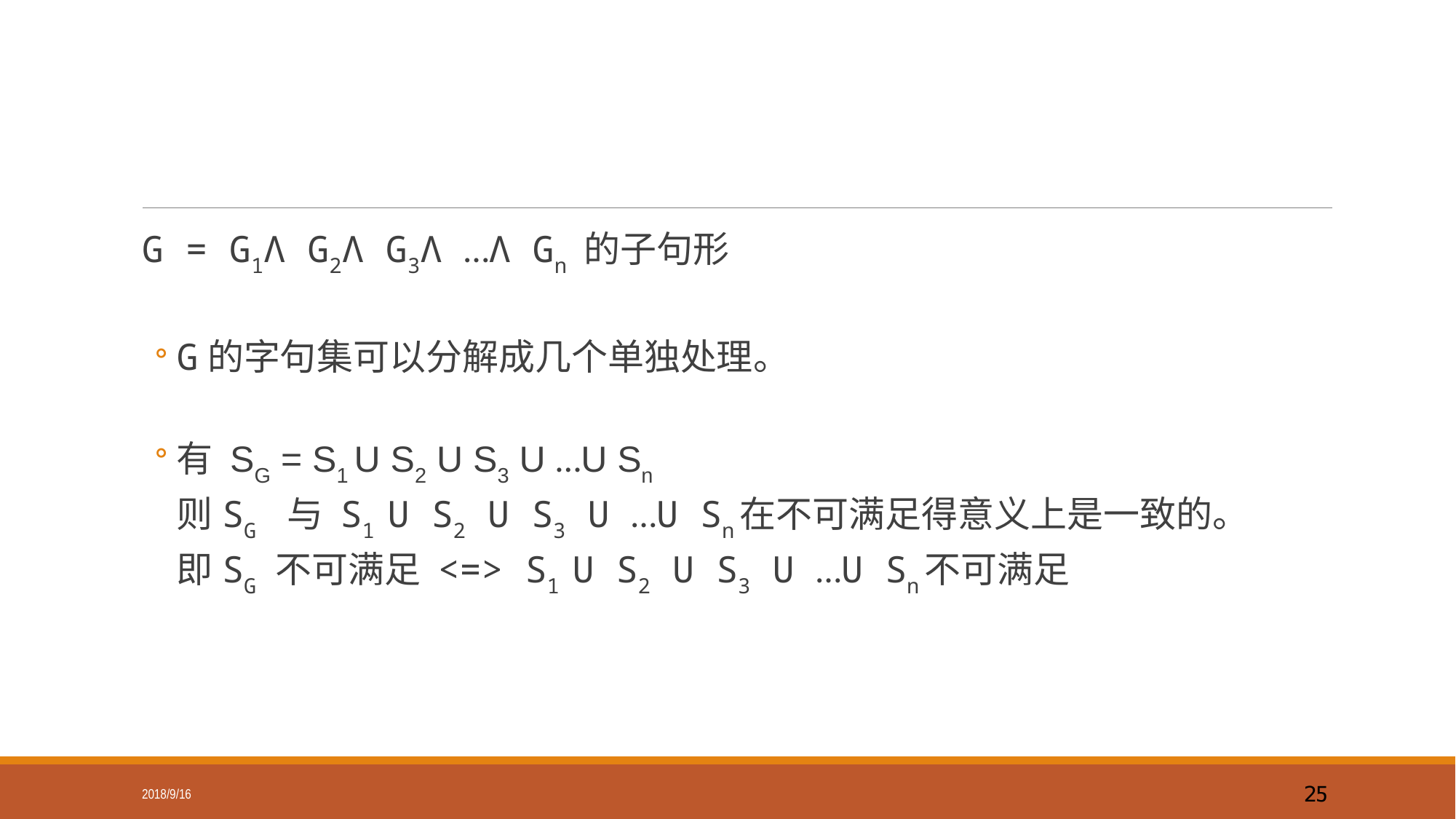

G = G1Λ G2Λ G3Λ …Λ Gn 的子句形

G的字句集可以分解成几个单独处理。

有 SG = S1 U S2 U S3 U …U Sn
	则SG 与 S1 U S2 U S3 U …U Sn在不可满足得意义上是一致的。
	即SG 不可满足 <=> S1 U S2 U S3 U …U Sn不可满足

2018/9/16
25